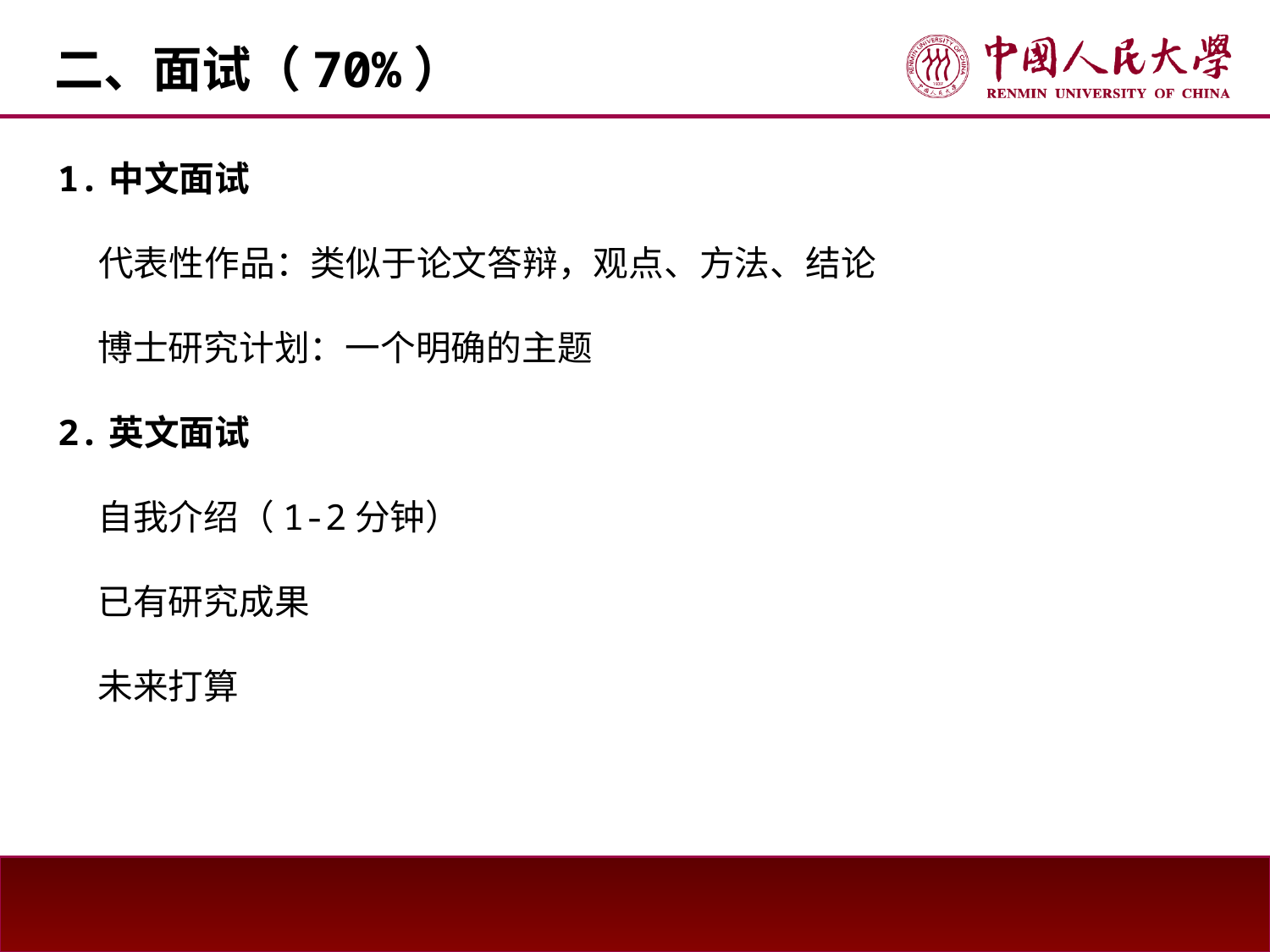

二、面试（70%）
1.中文面试

    代表性作品：类似于论文答辩，观点、方法、结论

    博士研究计划：一个明确的主题

2.英文面试

    自我介绍（1-2分钟）

    已有研究成果

    未来打算